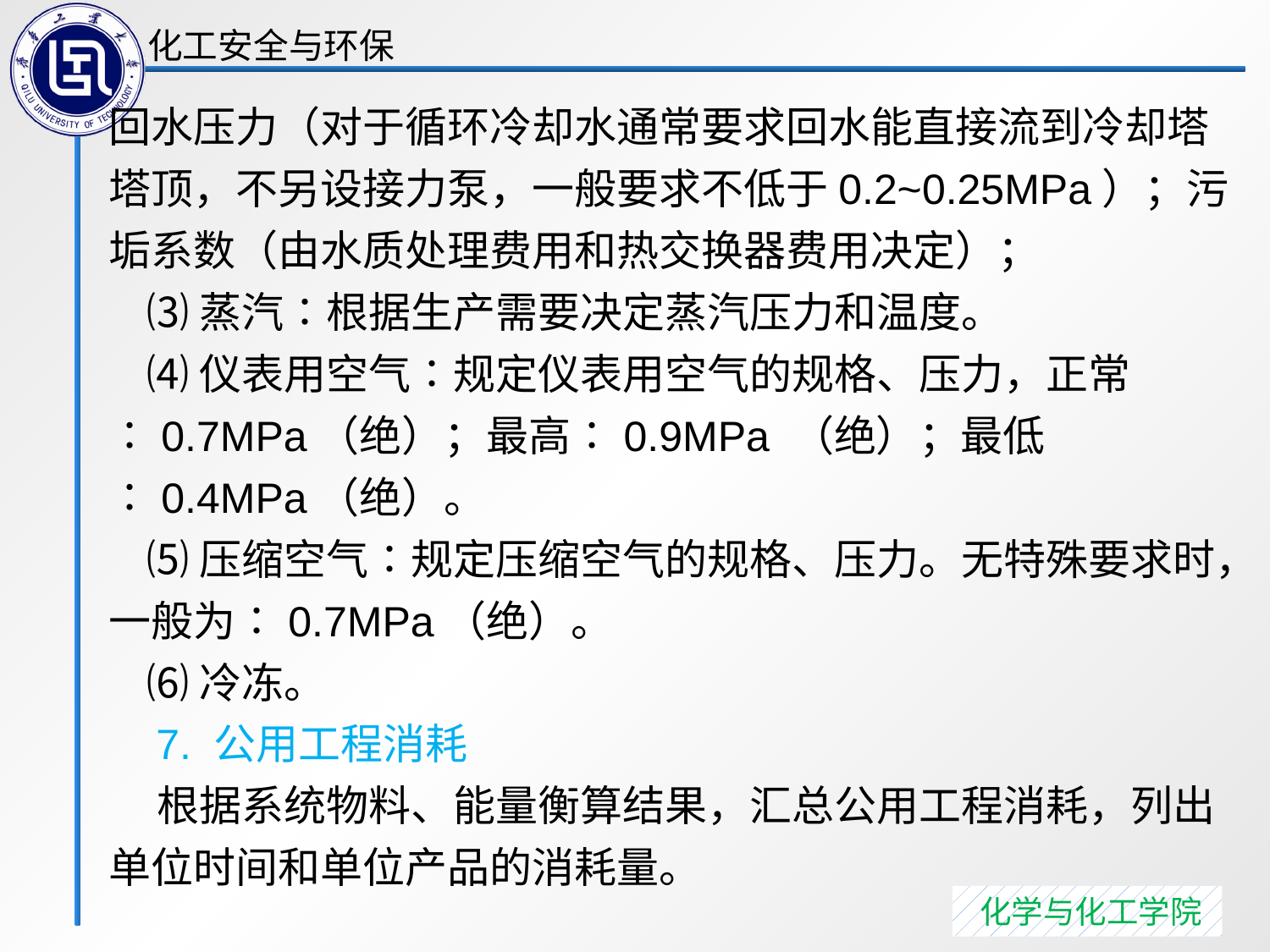

回水压力（对于循环冷却水通常要求回水能直接流到冷却塔塔顶，不另设接力泵，一般要求不低于0.2~0.25MPa）；污垢系数（由水质处理费用和热交换器费用决定）；
    ⑶蒸汽∶根据生产需要决定蒸汽压力和温度。
    ⑷仪表用空气∶规定仪表用空气的规格、压力，正常∶0.7MPa（绝）；最高∶0.9MPa （绝）；最低∶0.4MPa（绝）。
    ⑸压缩空气∶规定压缩空气的规格、压力。无特殊要求时，一般为∶0.7MPa（绝）。
    ⑹冷冻。
    7. 公用工程消耗
    根据系统物料、能量衡算结果，汇总公用工程消耗，列出单位时间和单位产品的消耗量。